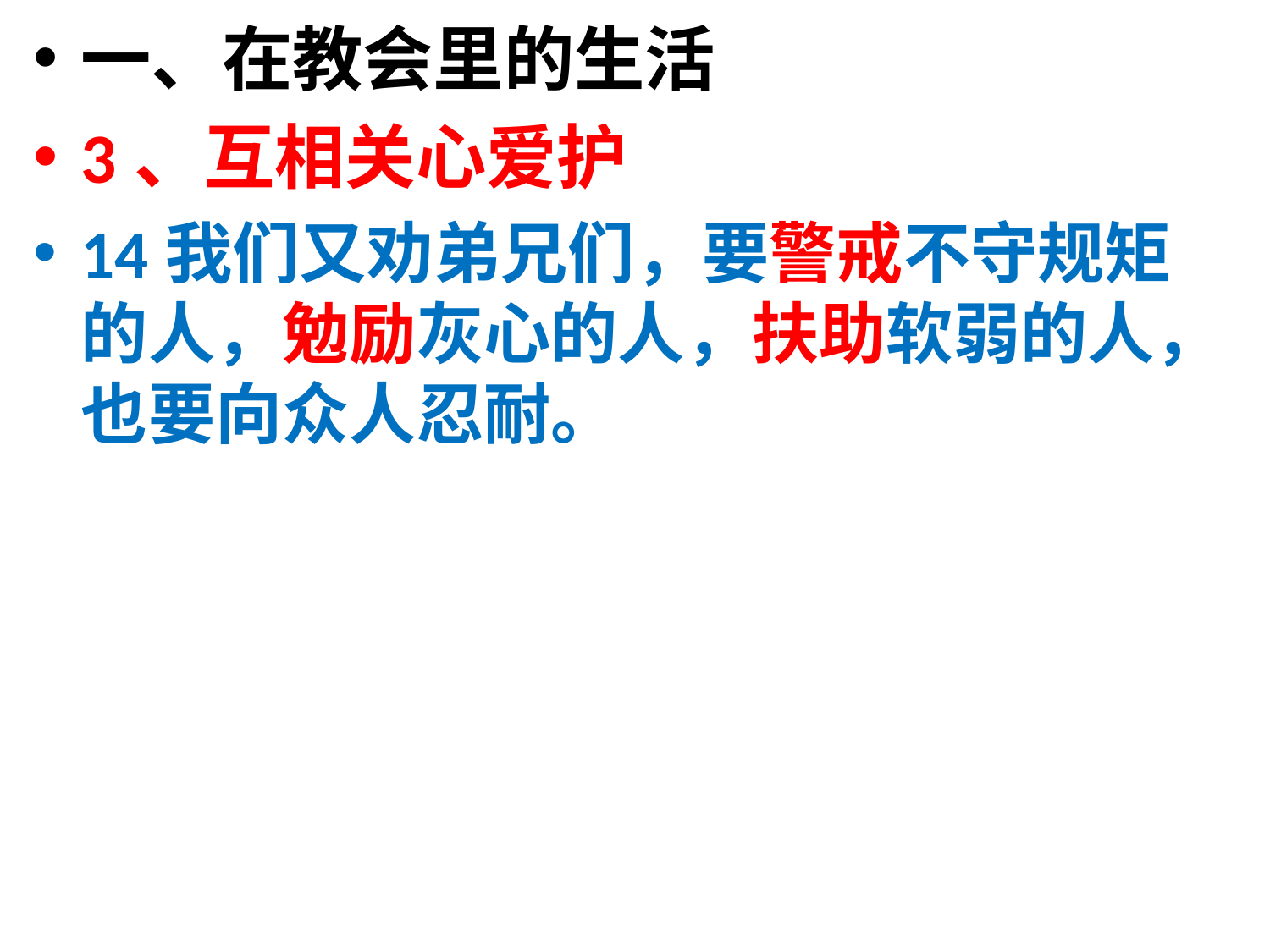

一、在教会里的生活
3、互相关心爱护
14我们又劝弟兄们，要警戒不守规矩的人，勉励灰心的人，扶助软弱的人，也要向众人忍耐。